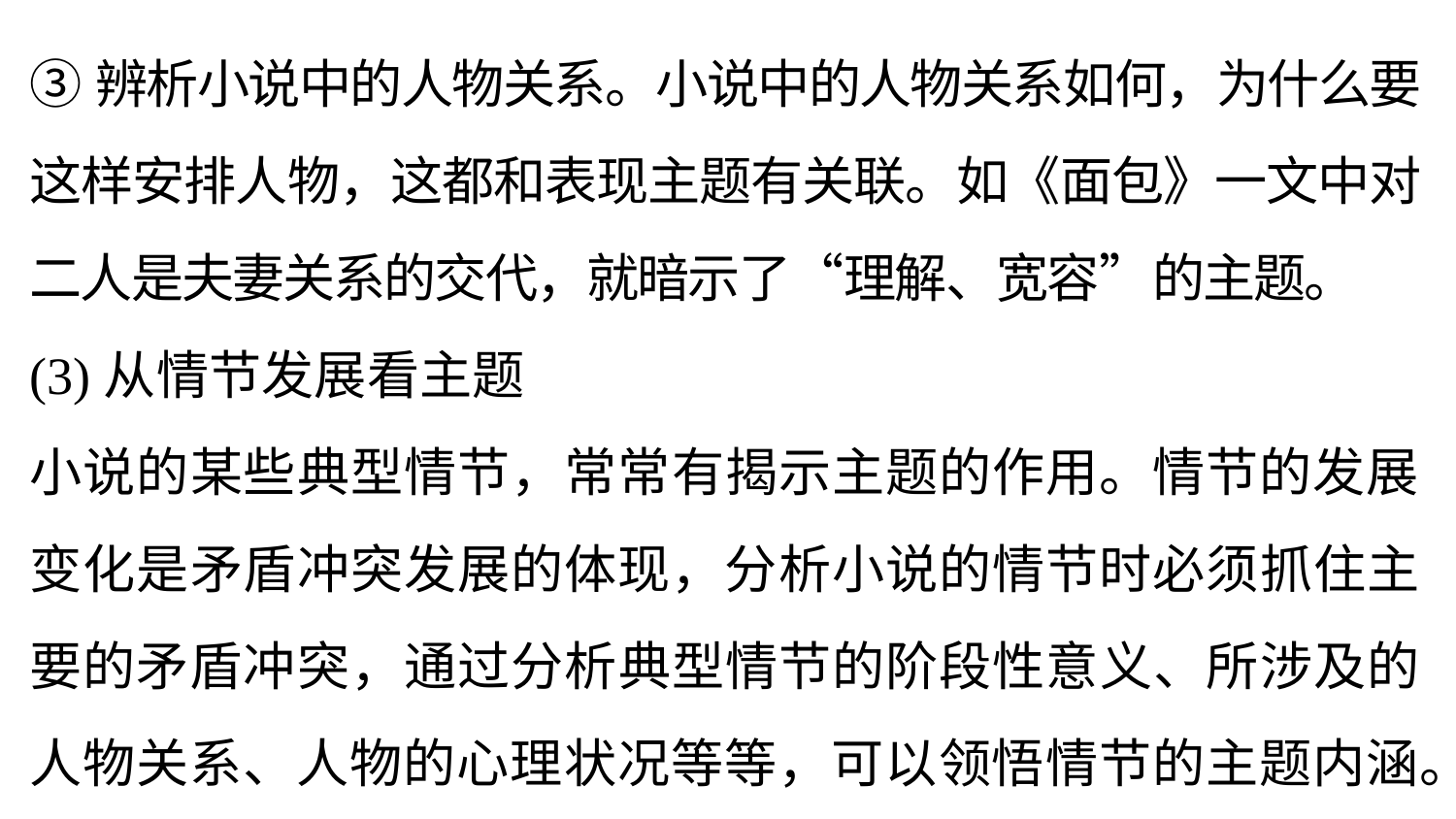

③辨析小说中的人物关系。小说中的人物关系如何，为什么要这样安排人物，这都和表现主题有关联。如《面包》一文中对二人是夫妻关系的交代，就暗示了“理解、宽容”的主题。
(3)从情节发展看主题
小说的某些典型情节，常常有揭示主题的作用。情节的发展变化是矛盾冲突发展的体现，分析小说的情节时必须抓住主要的矛盾冲突，通过分析典型情节的阶段性意义、所涉及的人物关系、人物的心理状况等等，可以领悟情节的主题内涵。